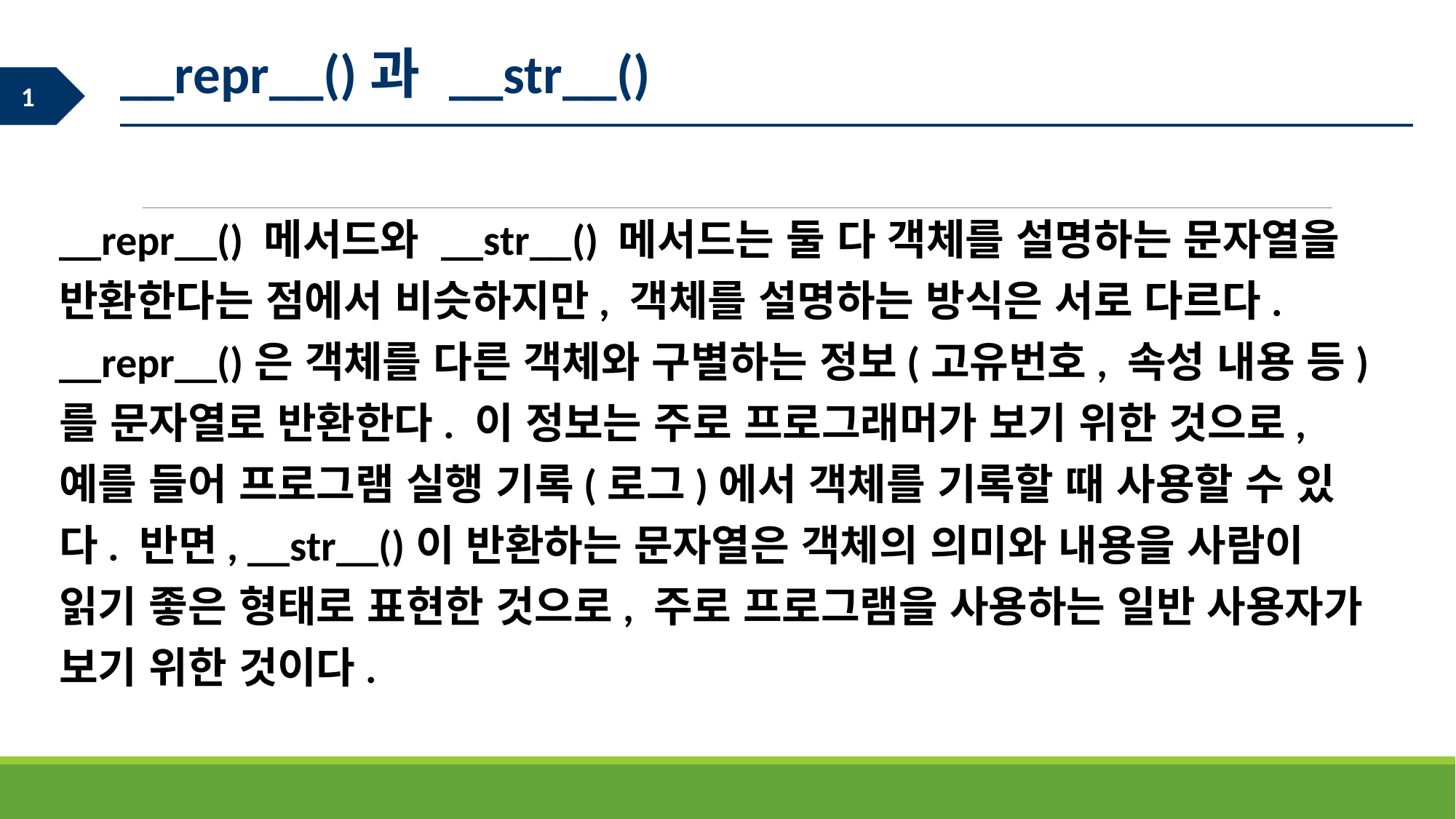

__repr__()과 __str__()
__repr__() 메서드와 __str__() 메서드는 둘 다 객체를 설명하는 문자열을 반환한다는 점에서 비슷하지만, 객체를 설명하는 방식은 서로 다르다. __repr__()은 객체를 다른 객체와 구별하는 정보(고유번호, 속성 내용 등)를 문자열로 반환한다. 이 정보는 주로 프로그래머가 보기 위한 것으로, 예를 들어 프로그램 실행 기록(로그)에서 객체를 기록할 때 사용할 수 있다. 반면, __str__()이 반환하는 문자열은 객체의 의미와 내용을 사람이 읽기 좋은 형태로 표현한 것으로, 주로 프로그램을 사용하는 일반 사용자가 보기 위한 것이다.